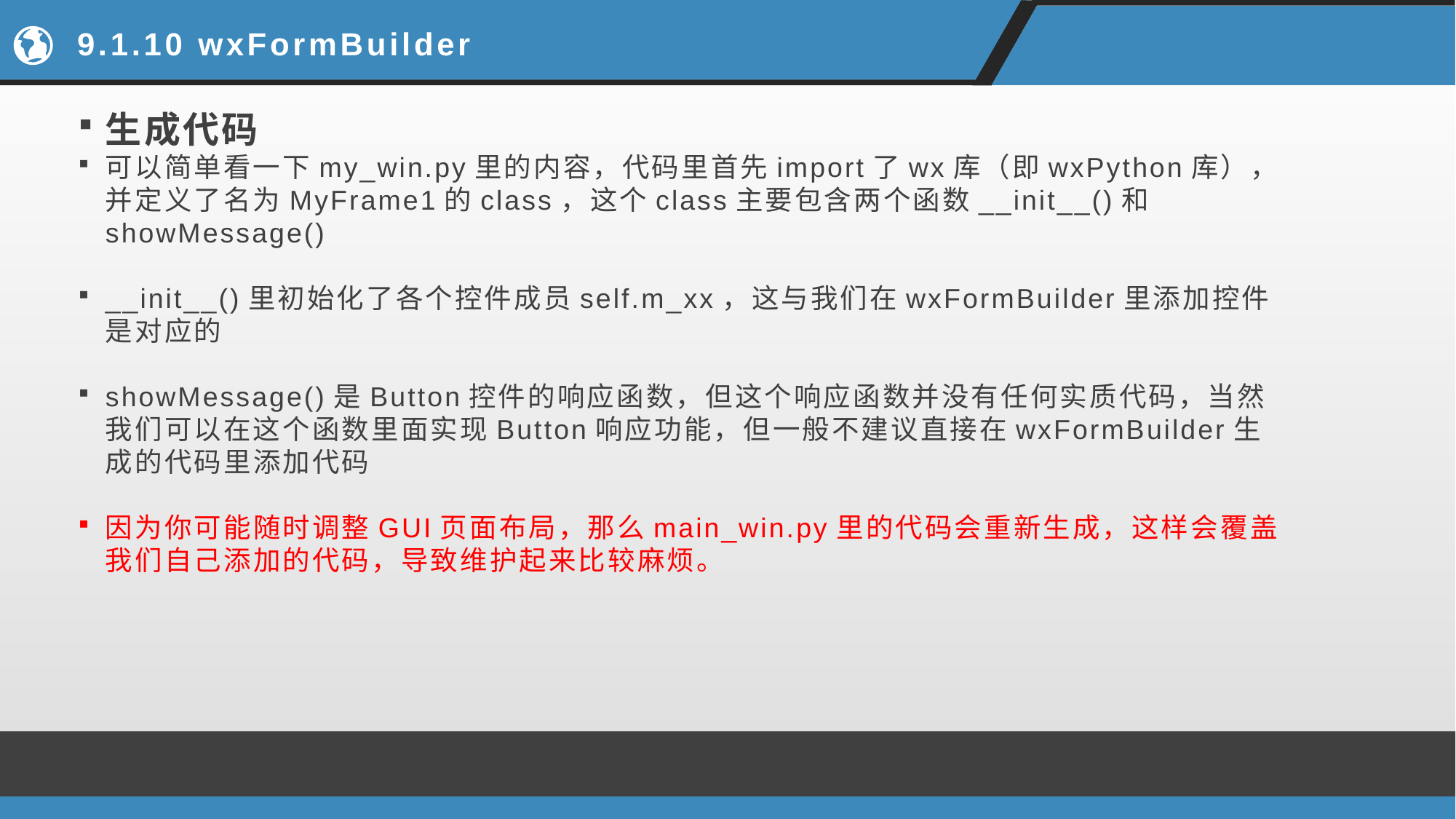

# 9.1.10 wxFormBuilder

生成代码
可以简单看一下my_win.py里的内容，代码里首先import了wx库（即wxPython库），并定义了名为MyFrame1的class，这个class主要包含两个函数__init__()和showMessage()

__init__()里初始化了各个控件成员self.m_xx，这与我们在wxFormBuilder里添加控件是对应的

showMessage()是Button控件的响应函数，但这个响应函数并没有任何实质代码，当然我们可以在这个函数里面实现Button响应功能，但一般不建议直接在wxFormBuilder生成的代码里添加代码

因为你可能随时调整GUI页面布局，那么main_win.py里的代码会重新生成，这样会覆盖我们自己添加的代码，导致维护起来比较麻烦。